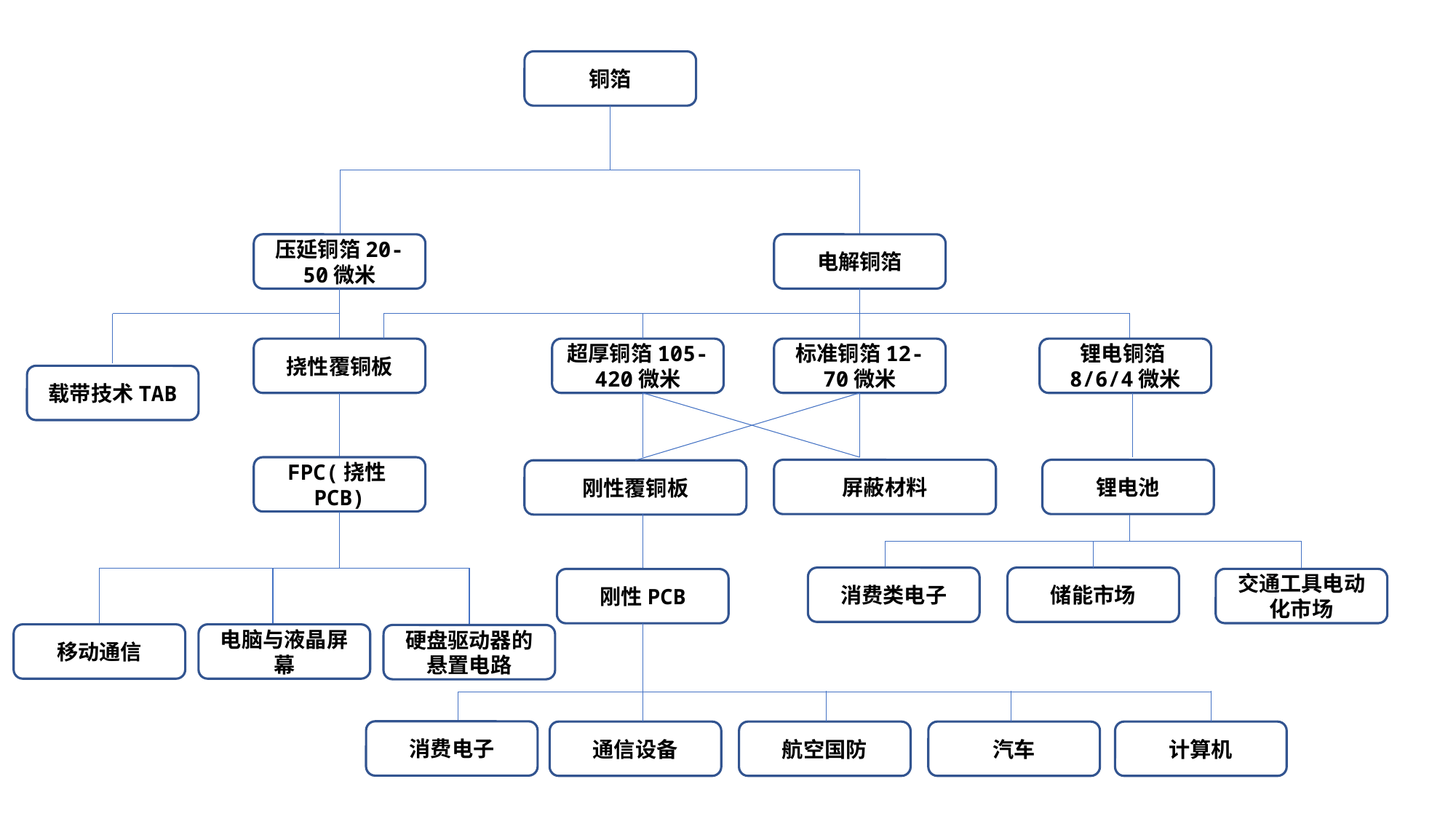

铜箔
压延铜箔20-50微米
电解铜箔
挠性覆铜板
超厚铜箔105-420微米
标准铜箔12-70微米
锂电铜箔8/6/4微米
载带技术TAB
FPC(挠性PCB)
屏蔽材料
锂电池
刚性覆铜板
消费类电子
储能市场
交通工具电动化市场
刚性PCB
移动通信
电脑与液晶屏幕
硬盘驱动器的悬置电路
消费电子
通信设备
航空国防
汽车
计算机